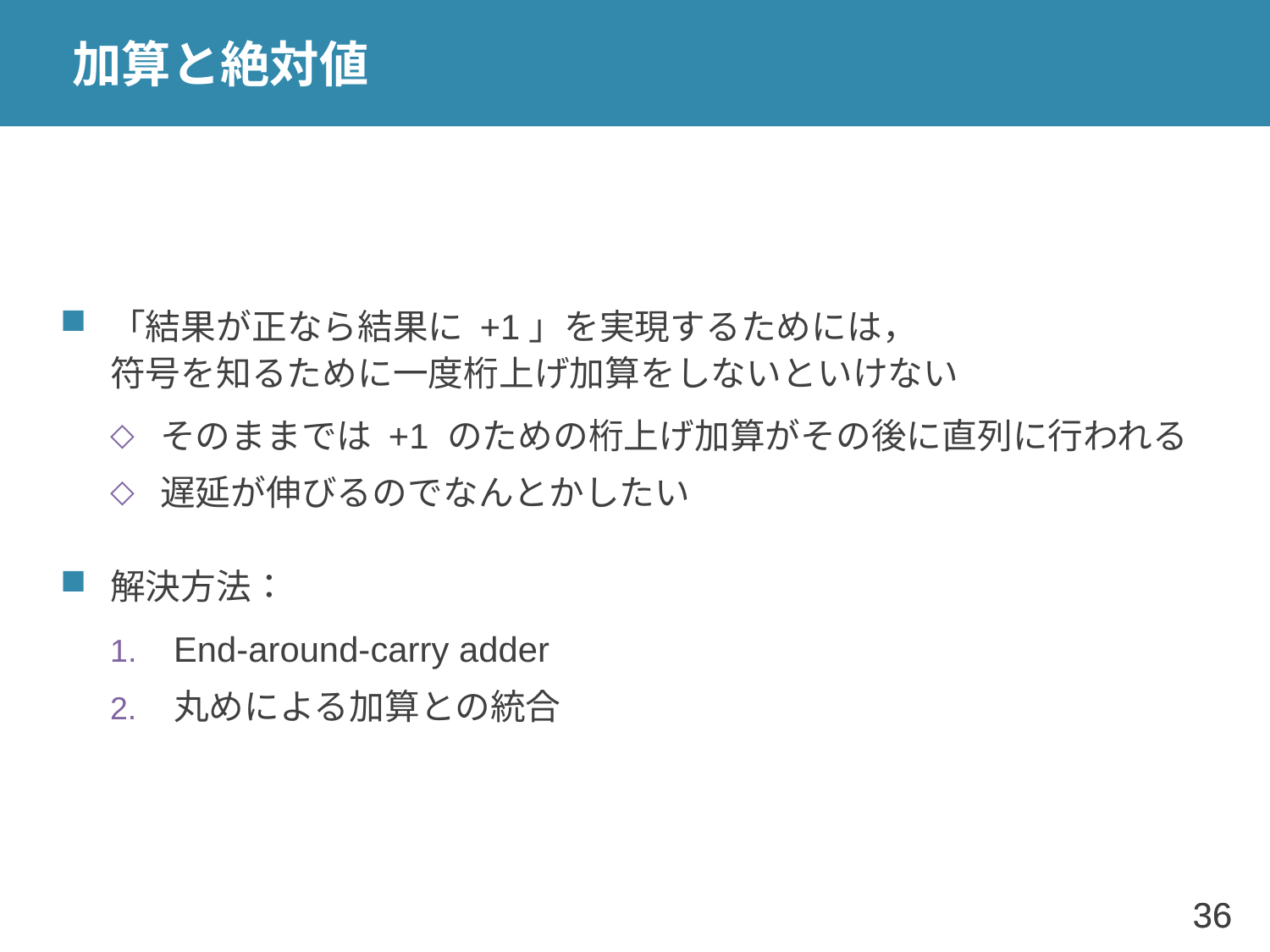

# 加算と絶対値
「結果が正なら結果に +1」を実現するためには，
符号を知るために一度桁上げ加算をしないといけない
そのままでは +1 のための桁上げ加算がその後に直列に行われる
遅延が伸びるのでなんとかしたい
解決方法：
End-around-carry adder
丸めによる加算との統合